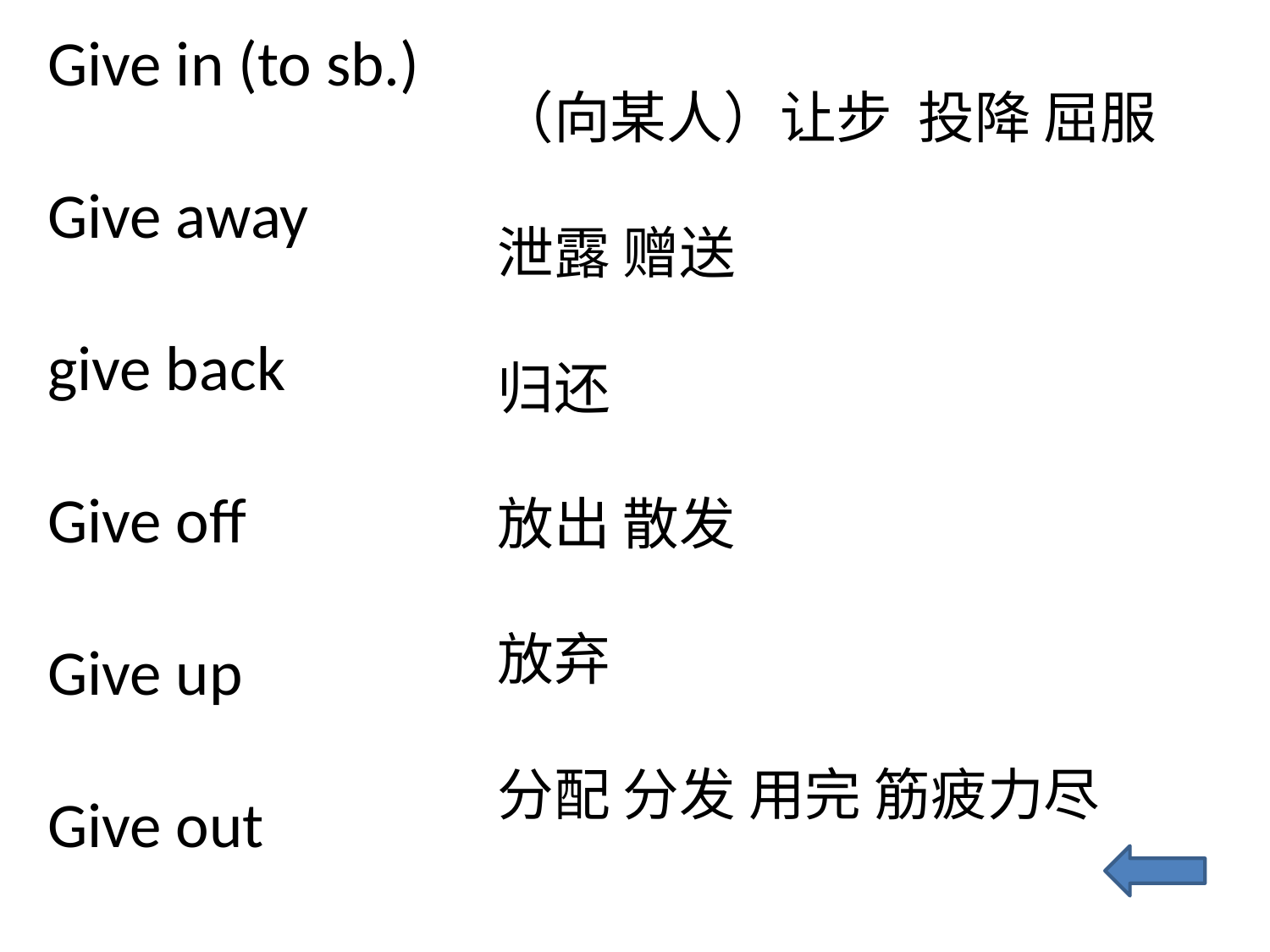

Give in (to sb.)

Give away

give back

Give off

Give up

Give out
（向某人）让步  投降 屈服

泄露 赠送

归还

放出 散发

放弃

分配 分发 用完 筋疲力尽